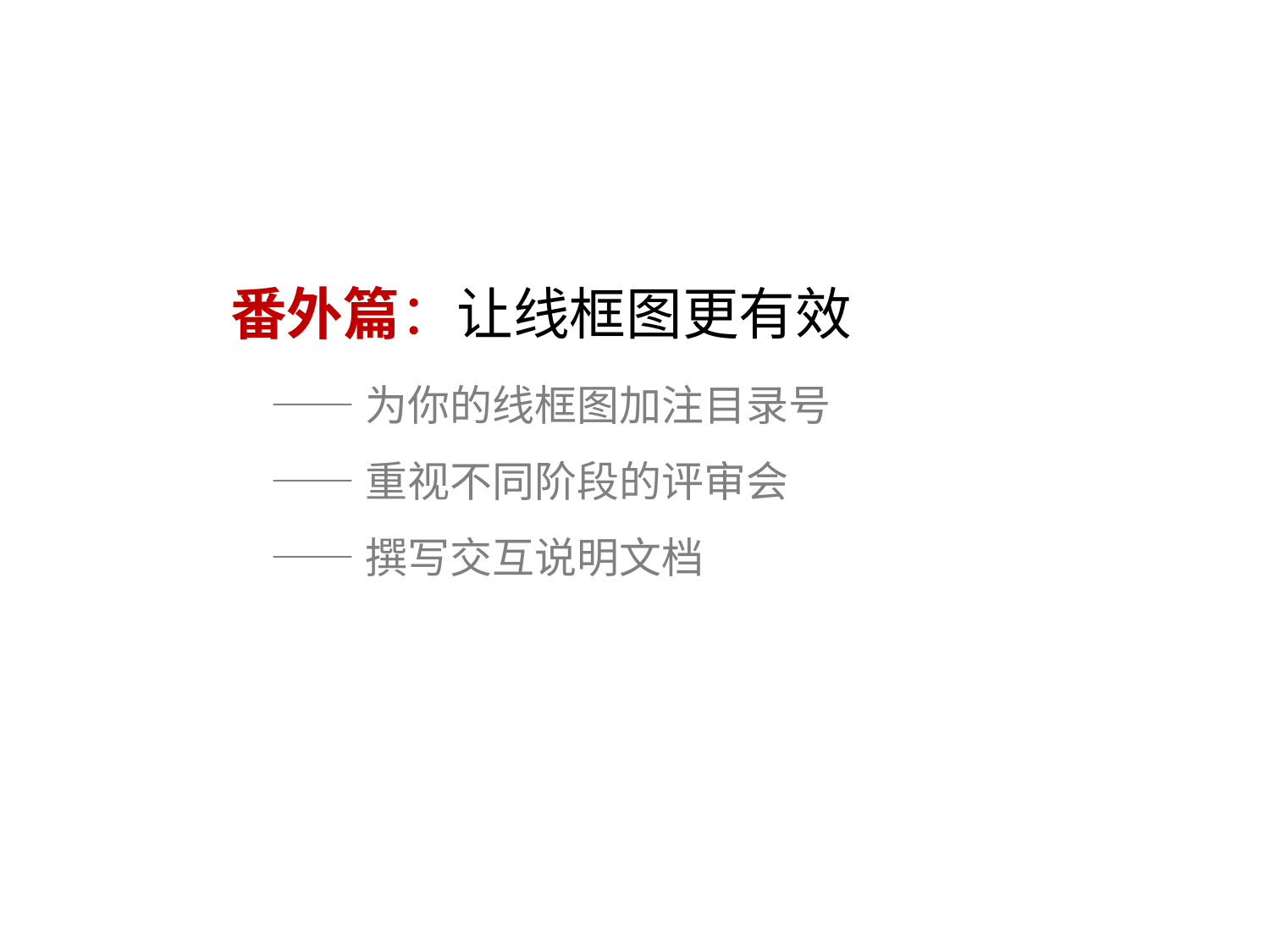

番外篇：让线框图更有效
——为你的线框图加注目录号
——重视不同阶段的评审会
——撰写交互说明文档